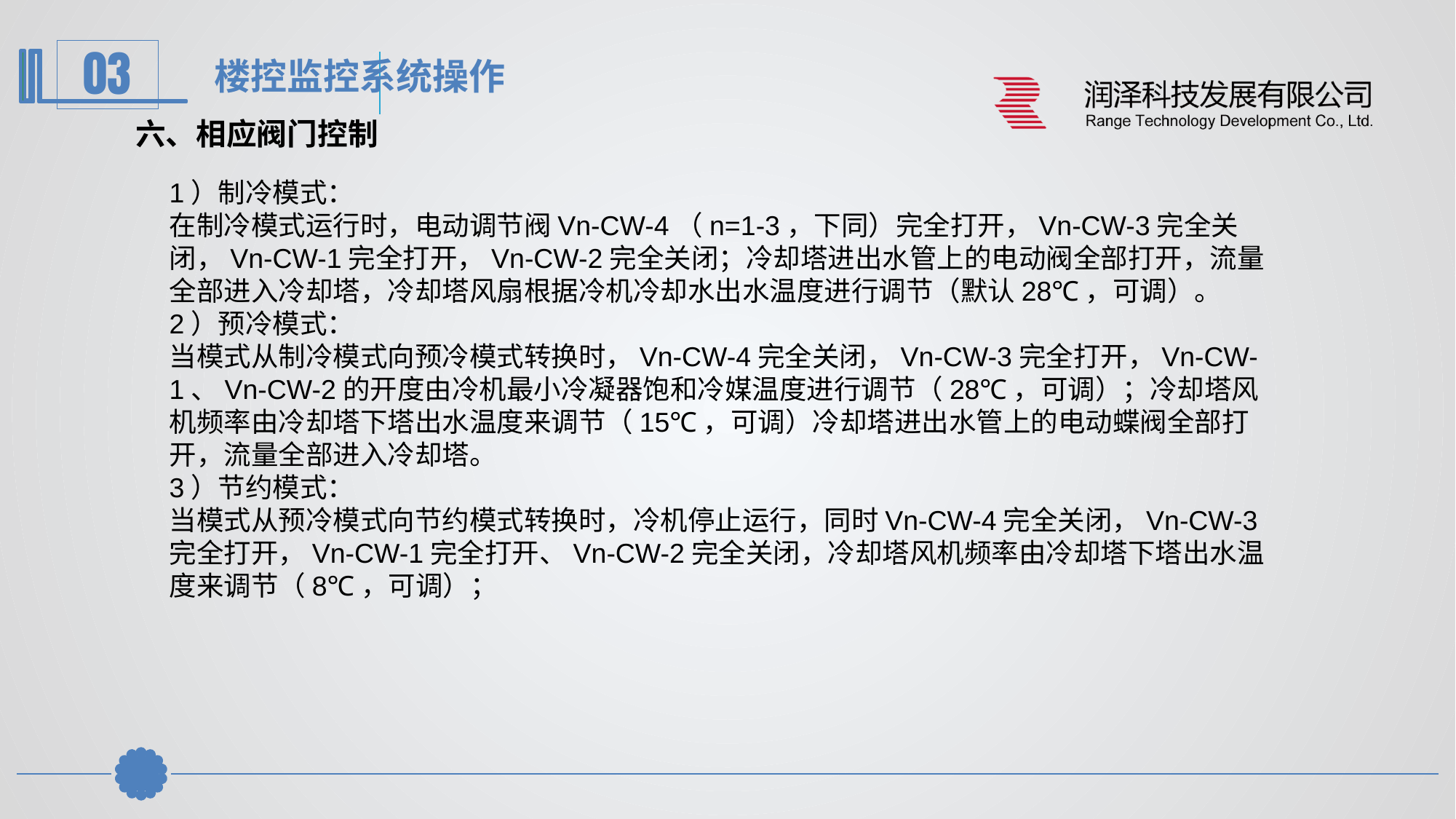

楼控监控系统操作
六、相应阀门控制
1）制冷模式：在制冷模式运行时，电动调节阀Vn-CW-4（n=1-3，下同）完全打开，Vn-CW-3完全关闭，Vn-CW-1完全打开，Vn-CW-2完全关闭；冷却塔进出水管上的电动阀全部打开，流量全部进入冷却塔，冷却塔风扇根据冷机冷却水出水温度进行调节（默认28℃，可调）。2）预冷模式：当模式从制冷模式向预冷模式转换时，Vn-CW-4完全关闭，Vn-CW-3完全打开，Vn-CW-1、Vn-CW-2的开度由冷机最小冷凝器饱和冷媒温度进行调节（28℃，可调）；冷却塔风机频率由冷却塔下塔出水温度来调节（15℃，可调）冷却塔进出水管上的电动蝶阀全部打开，流量全部进入冷却塔。3）节约模式：当模式从预冷模式向节约模式转换时，冷机停止运行，同时Vn-CW-4完全关闭，Vn-CW-3完全打开，Vn-CW-1完全打开、Vn-CW-2完全关闭，冷却塔风机频率由冷却塔下塔出水温度来调节（8℃，可调）；
17